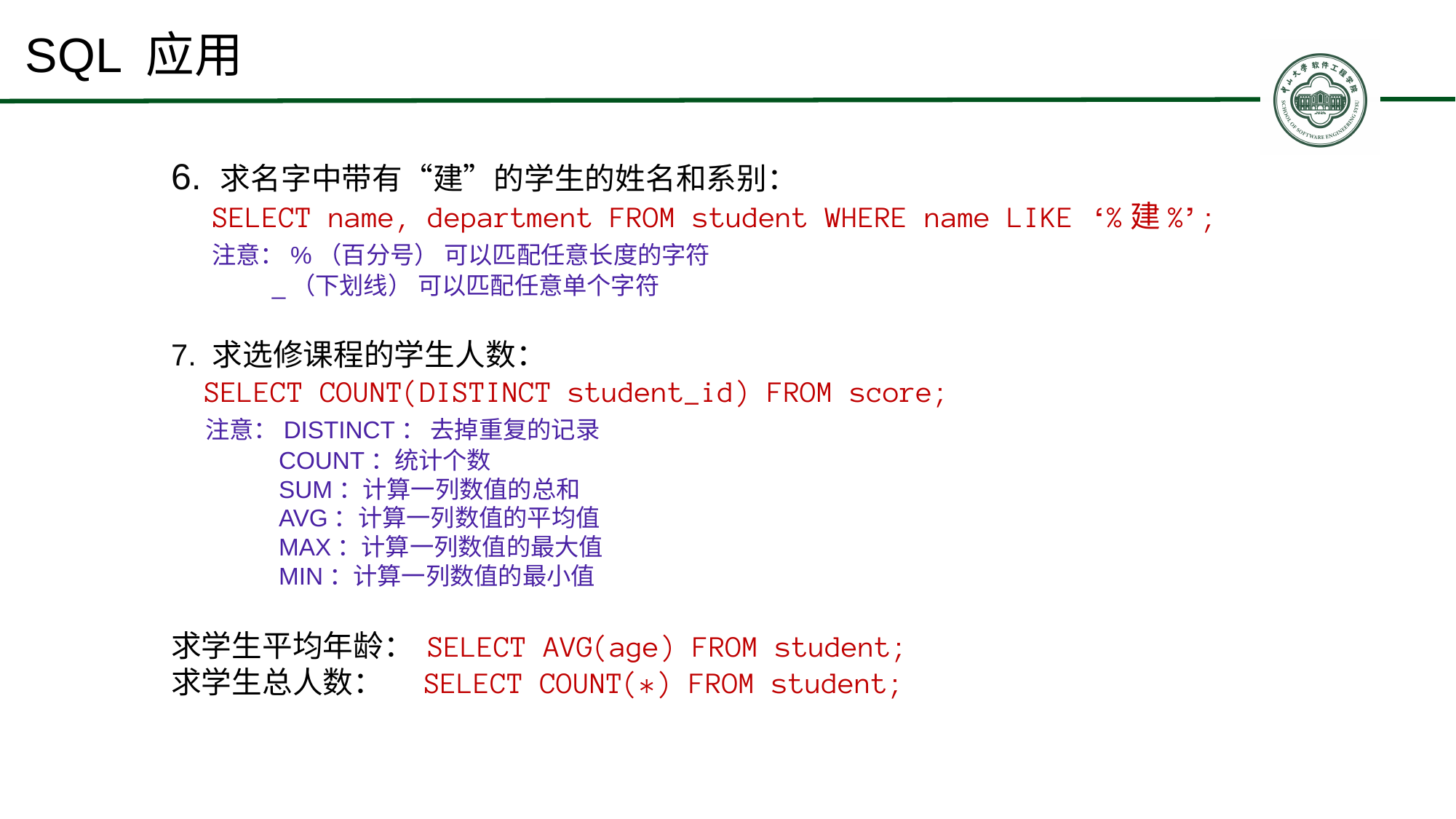

# SQL 应用
6. 求名字中带有“建”的学生的姓名和系别：
     SELECT name, department FROM student WHERE name LIKE ‘%建%’;
     注意：%（百分号） 可以匹配任意长度的字符
               _（下划线） 可以匹配任意单个字符

7. 求选修课程的学生人数：
    SELECT COUNT(DISTINCT student_id) FROM score;
    注意：DISTINCT： 去掉重复的记录
                COUNT：统计个数
                SUM：计算一列数值的总和
                AVG：计算一列数值的平均值
                MAX：计算一列数值的最大值
                MIN：计算一列数值的最小值

求学生平均年龄： SELECT AVG(age) FROM student;
求学生总人数：     SELECT COUNT(*) FROM student;